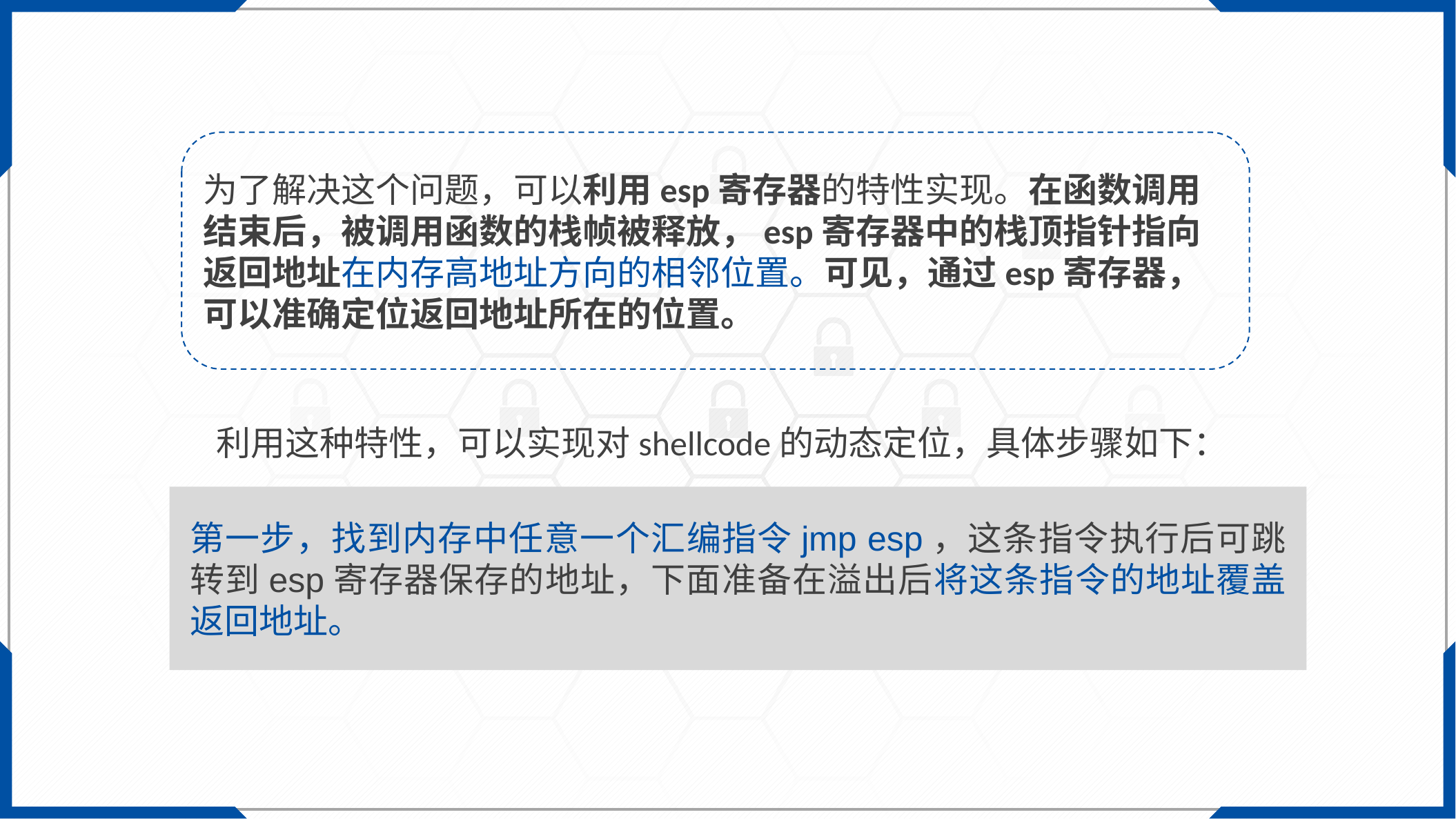

为了解决这个问题，可以利用esp寄存器的特性实现。在函数调用结束后，被调用函数的栈帧被释放，esp寄存器中的栈顶指针指向返回地址在内存高地址方向的相邻位置。可见，通过esp寄存器，可以准确定位返回地址所在的位置。
利用这种特性，可以实现对shellcode的动态定位，具体步骤如下：
第一步，找到内存中任意一个汇编指令jmp esp，这条指令执行后可跳转到esp寄存器保存的地址，下面准备在溢出后将这条指令的地址覆盖返回地址。